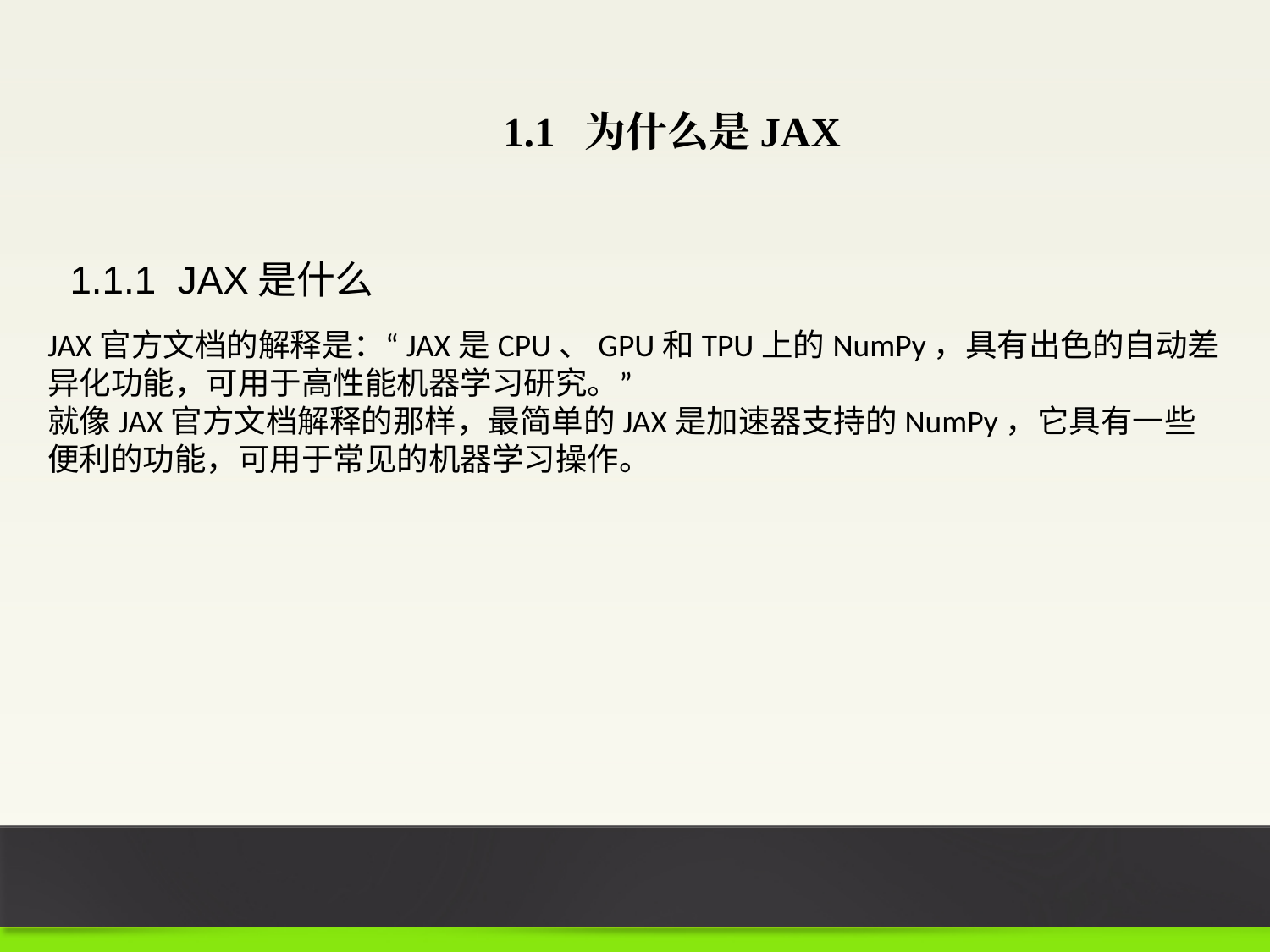

1.1  为什么是JAX
1.1.1  JAX是什么
JAX官方文档的解释是：“JAX是CPU、GPU和TPU上的NumPy，具有出色的自动差异化功能，可用于高性能机器学习研究。”
就像JAX官方文档解释的那样，最简单的JAX是加速器支持的NumPy，它具有一些便利的功能，可用于常见的机器学习操作。